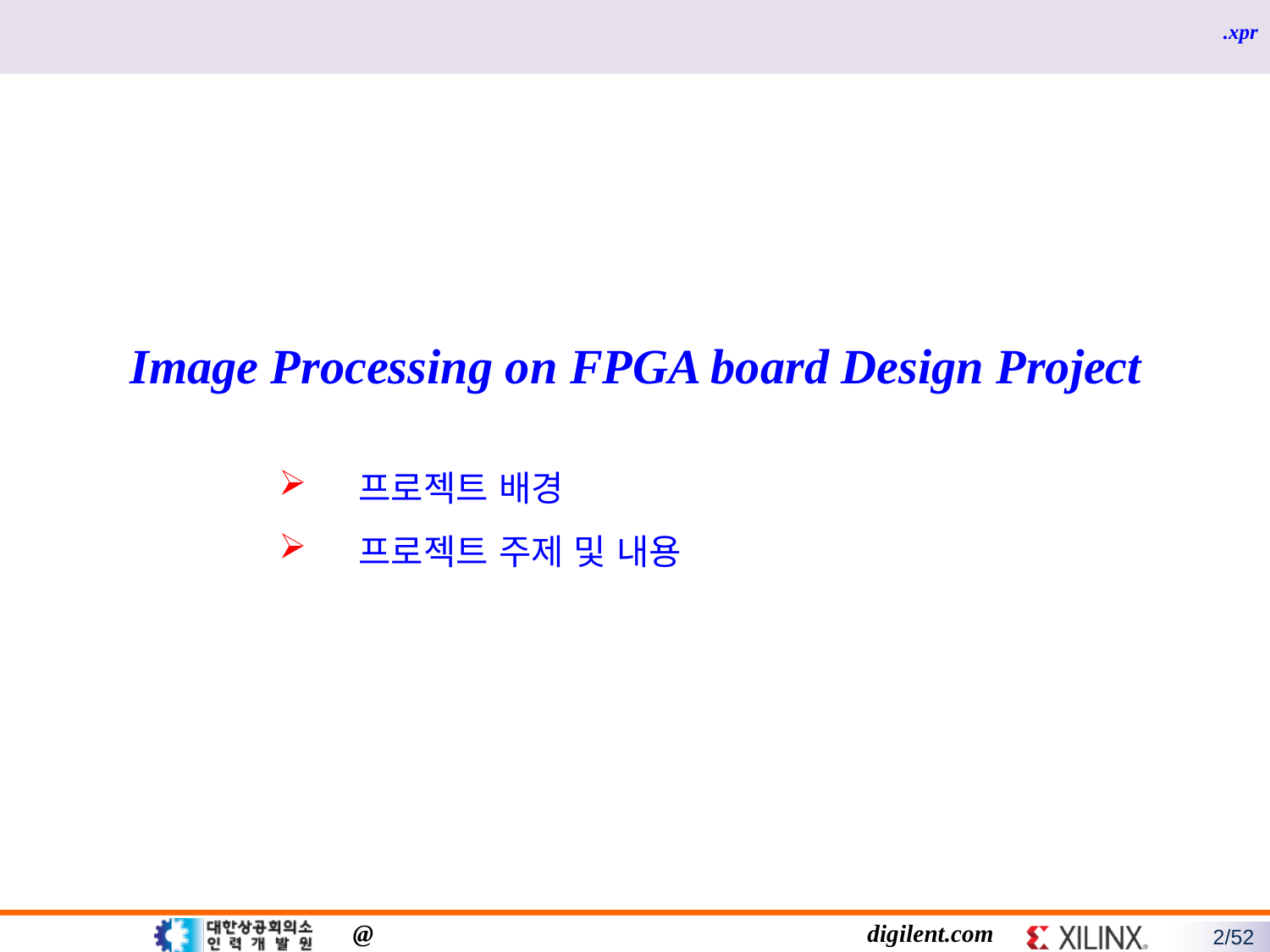

Image Processing on FPGA board Design Project

프로젝트 배경
프로젝트 주제 및 내용